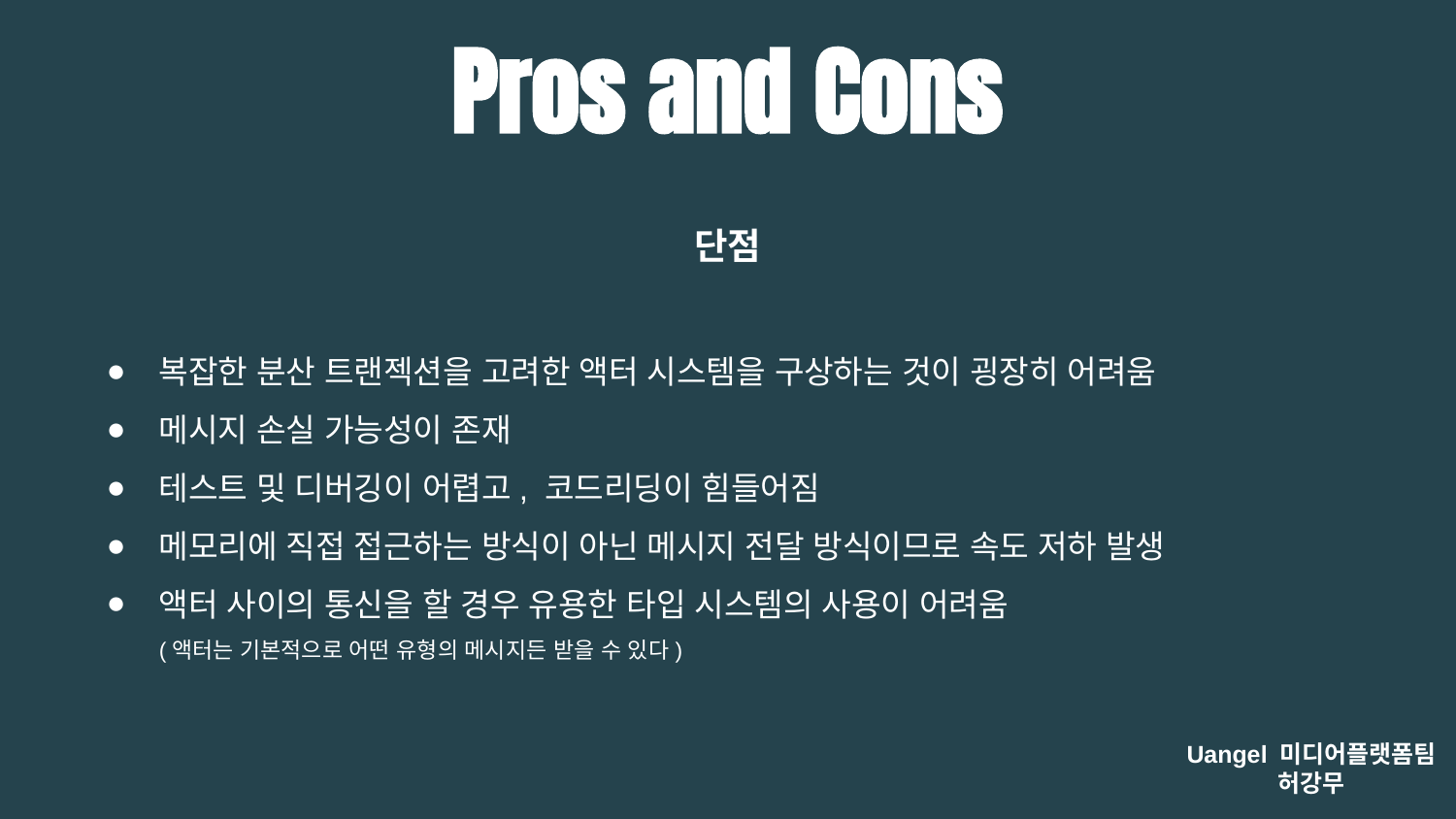

Pros and Cons
단점

복잡한 분산 트랜젝션을 고려한 액터 시스템을 구상하는 것이 굉장히 어려움
메시지 손실 가능성이 존재
테스트 및 디버깅이 어렵고, 코드리딩이 힘들어짐
메모리에 직접 접근하는 방식이 아닌 메시지 전달 방식이므로 속도 저하 발생
액터 사이의 통신을 할 경우 유용한 타입 시스템의 사용이 어려움
(액터는 기본적으로 어떤 유형의 메시지든 받을 수 있다)
Uangel 미디어플랫폼팀
허강무